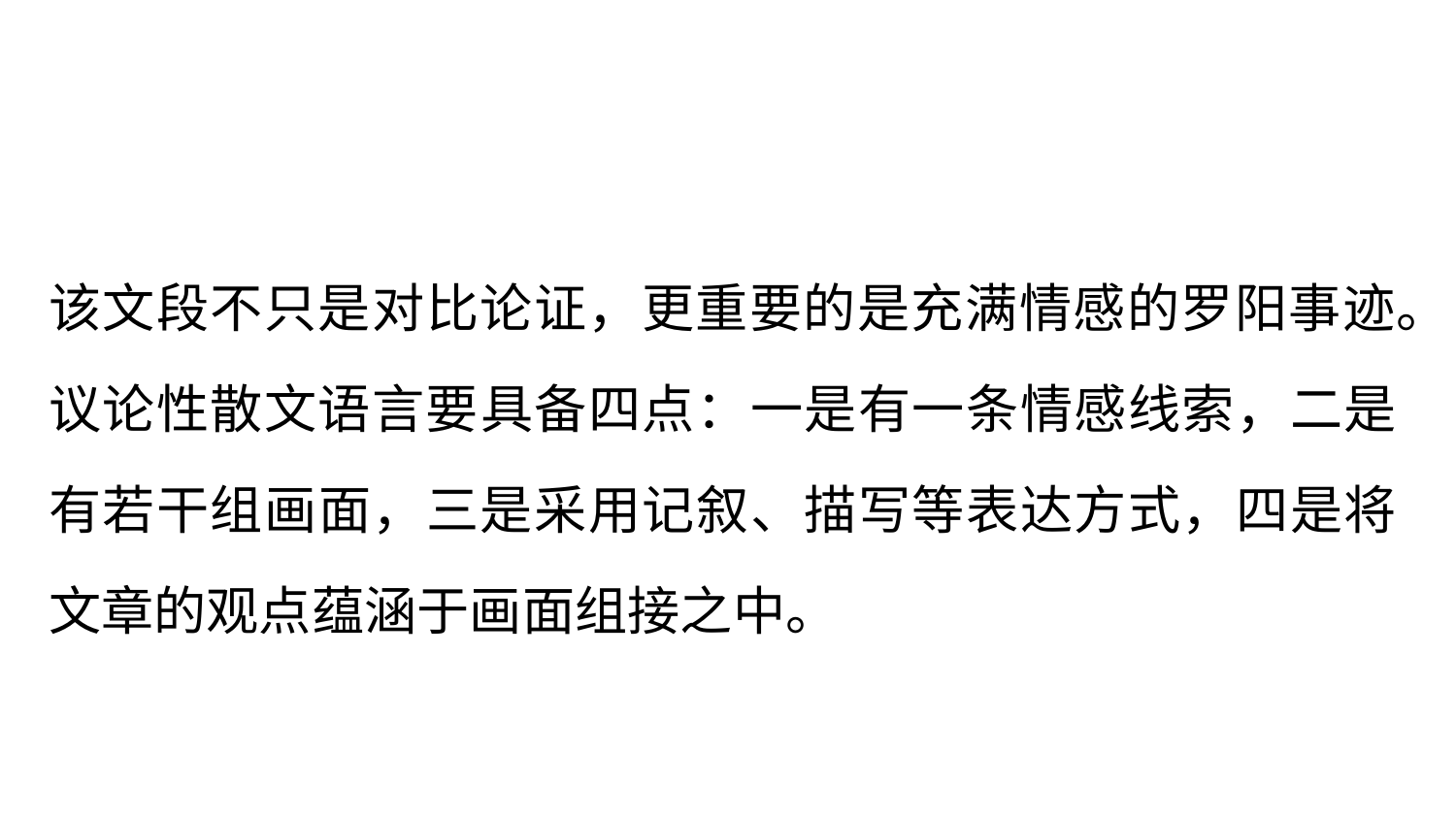

该文段不只是对比论证，更重要的是充满情感的罗阳事迹。
议论性散文语言要具备四点：一是有一条情感线索，二是有若干组画面，三是采用记叙、描写等表达方式，四是将文章的观点蕴涵于画面组接之中。